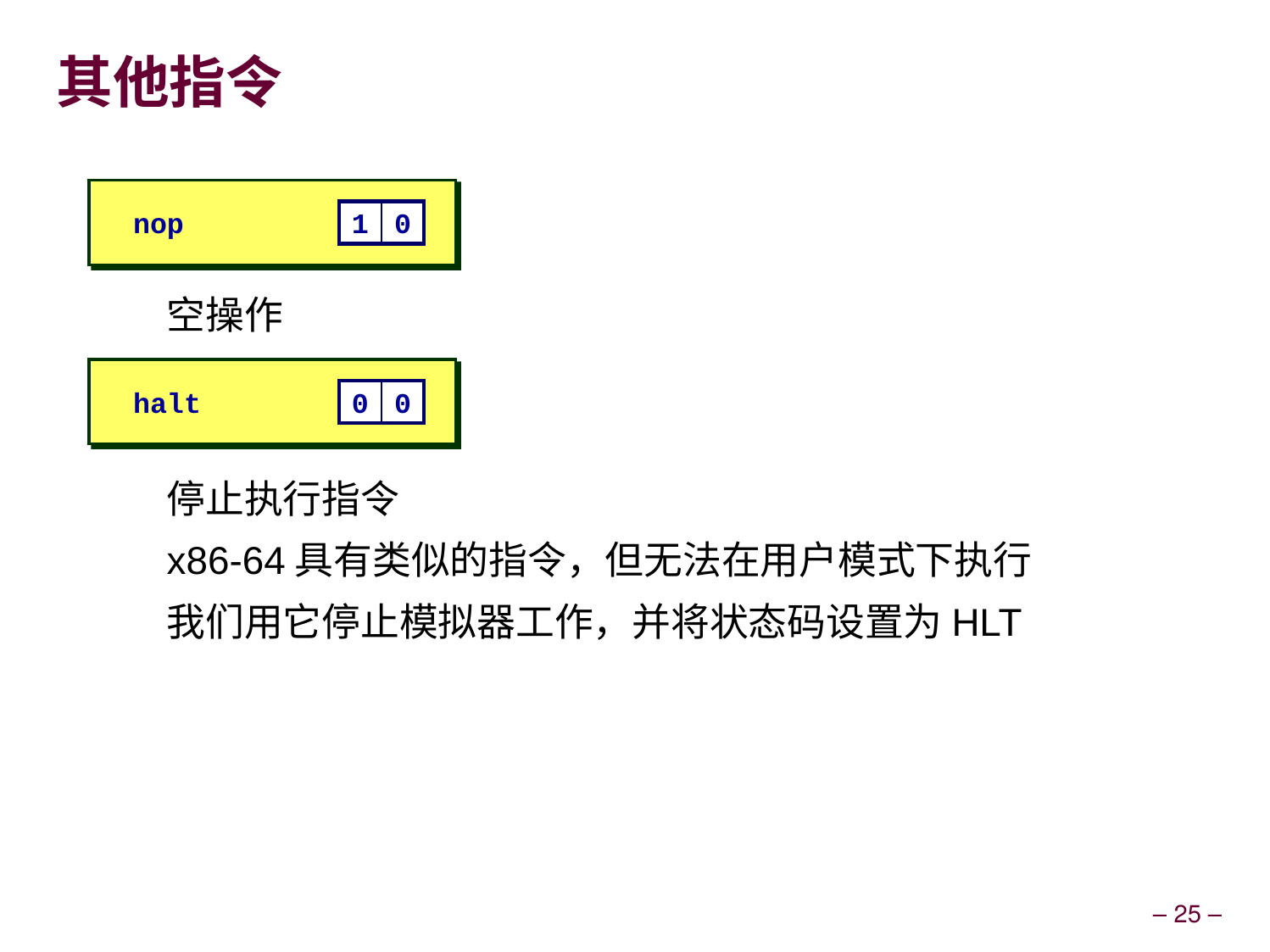

# 其他指令

nop
1

0
空操作

停止执行指令
x86-64具有类似的指令，但无法在用户模式下执行
我们用它停止模拟器工作，并将状态码设置为HLT

halt
0

0